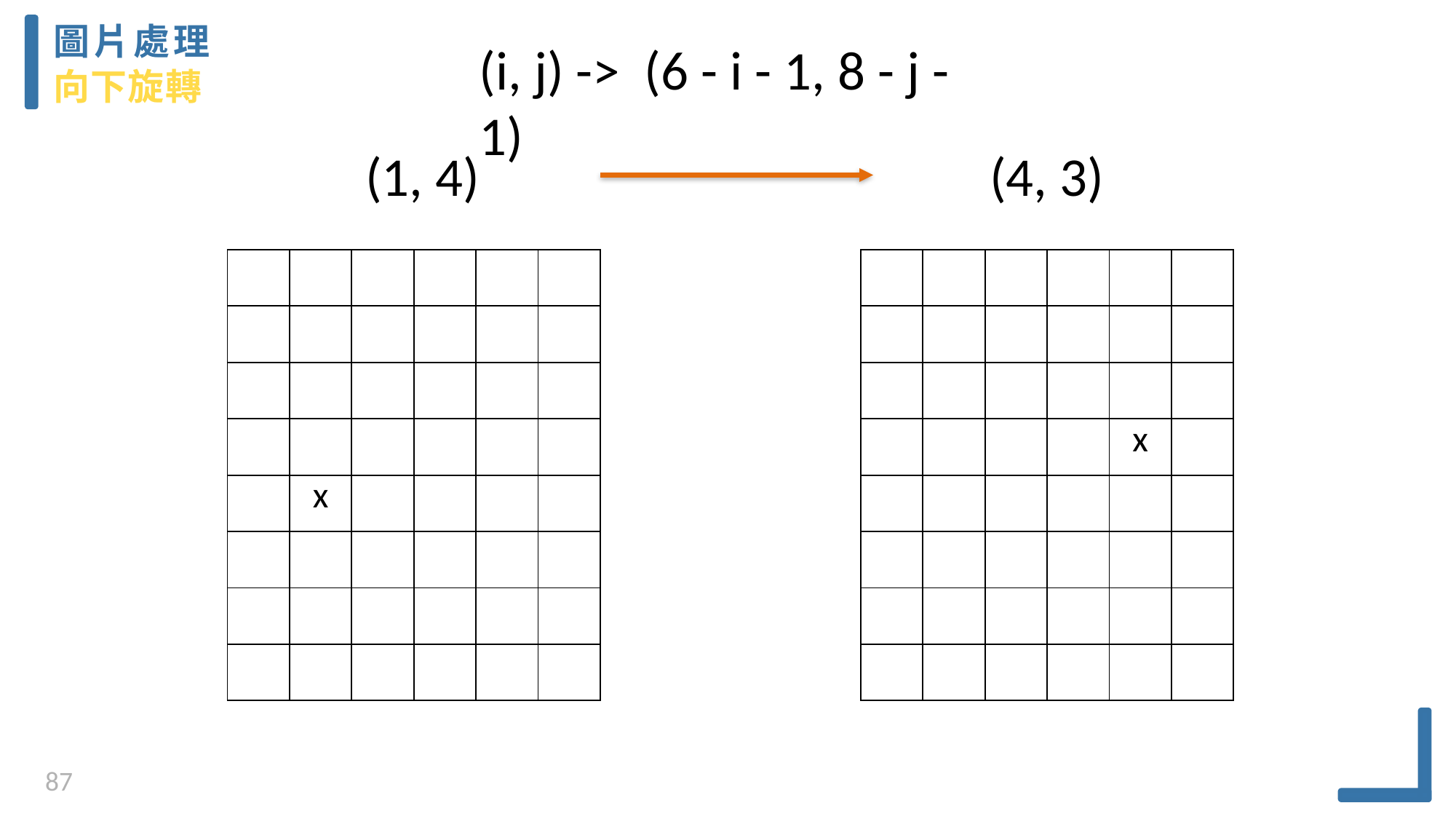

圖片處理
向下旋轉
(i, j) ->  (6 - i - 1, 8 - j - 1)
(4, 3)
(1, 4)
|  |  |  |  |  |  |
| --- | --- | --- | --- | --- | --- |
|  |  |  |  |  |  |
|  |  |  |  |  |  |
|  |  |  |  |  |  |
|  | x |  |  |  |  |
|  |  |  |  |  |  |
|  |  |  |  |  |  |
|  |  |  |  |  |  |
|  |  |  |  |  |  |
| --- | --- | --- | --- | --- | --- |
|  |  |  |  |  |  |
|  |  |  |  |  |  |
|  |  |  |  | x |  |
|  |  |  |  |  |  |
|  |  |  |  |  |  |
|  |  |  |  |  |  |
|  |  |  |  |  |  |

87